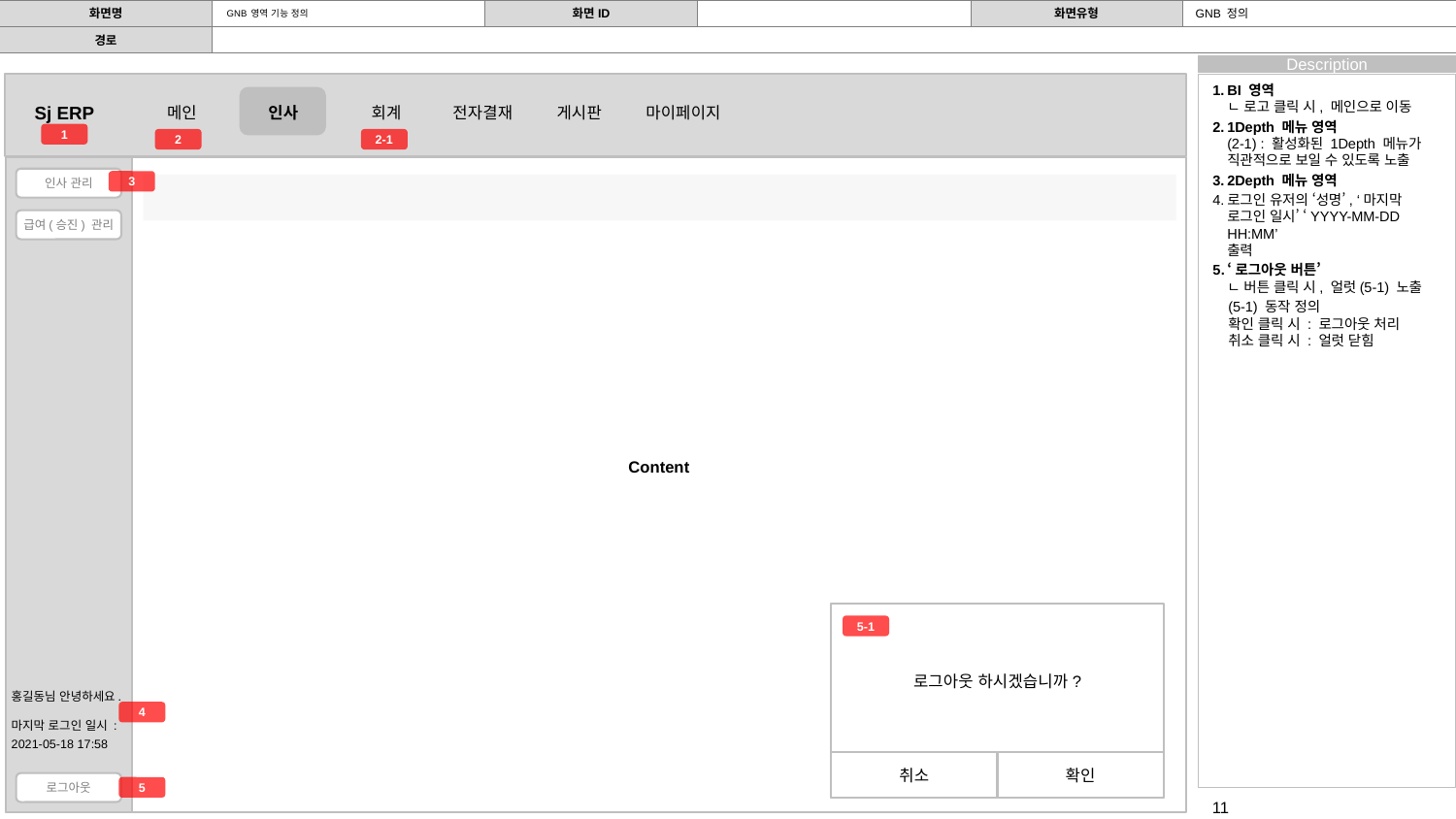

GNB 정의
# GNB 영역 기능 정의

BI 영역
ㄴ 로고 클릭 시, 메인으로 이동
1Depth 메뉴 영역
(2-1) : 활성화된 1Depth 메뉴가
직관적으로 보일 수 있도록 노출
2Depth 메뉴 영역
로그인 유저의 ‘성명’, ‘마지막 로그인 일시’ ‘YYYY-MM-DD HH:MM’
출력
‘로그아웃 버튼’
ㄴ 버튼 클릭 시, 얼럿(5-1) 노출
    (5-1) 동작 정의
    확인 클릭 시 : 로그아웃 처리
    취소 클릭 시 : 얼럿 닫힘
1
2
2-1
3
Content
로그아웃 하시겠습니까?

취소
확인
5-1
4
5